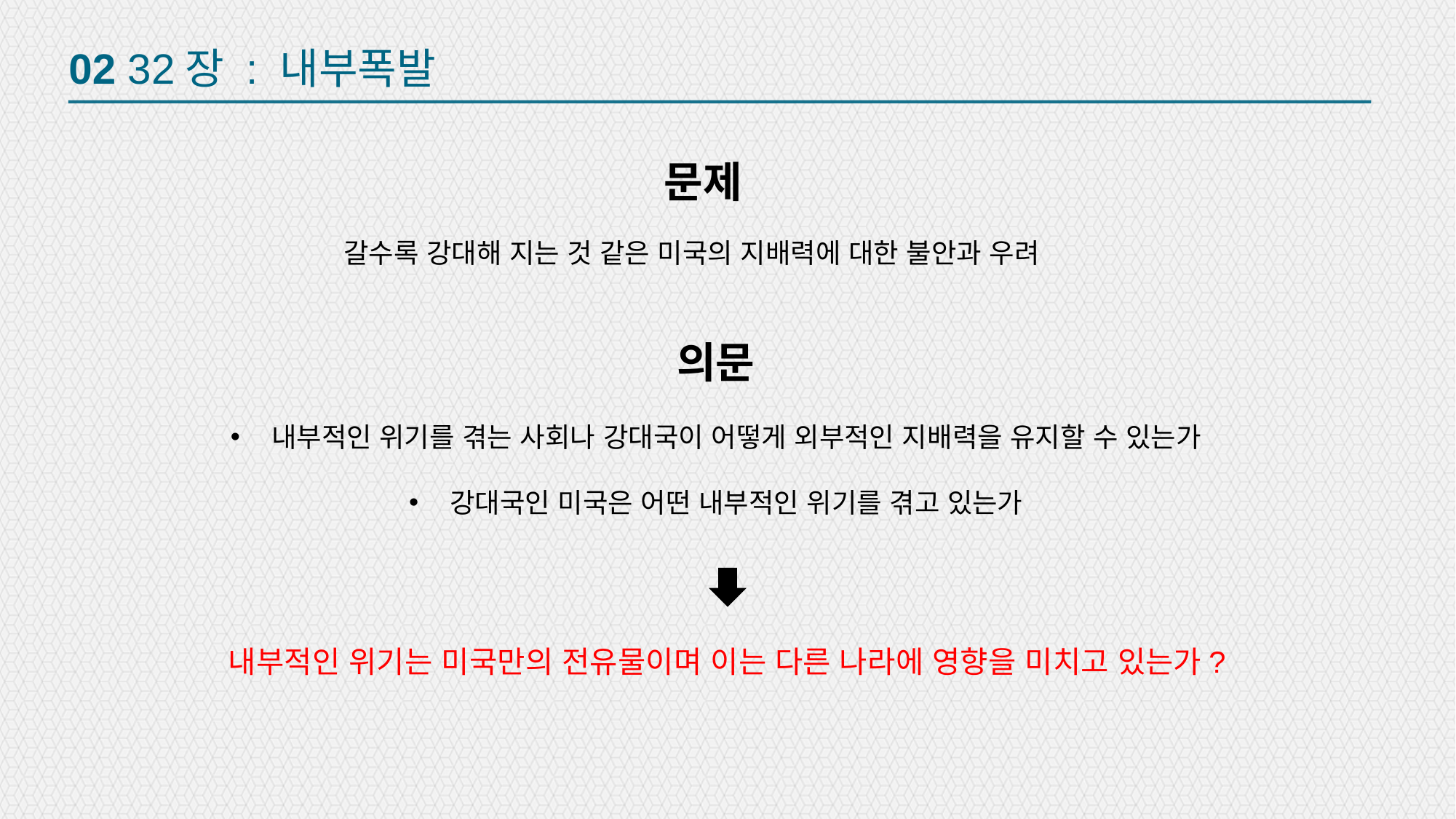

의문

내부적인 위기를 겪는 사회나 강대국이 어떻게 외부적인 지배력을 유지할 수 있는가

강대국인 미국은 어떤 내부적인 위기를 겪고 있는가
02 32장 : 내부폭발

문제

갈수록 강대해 지는 것 같은 미국의 지배력에 대한 불안과 우려

내부적인 위기는 미국만의 전유물이며 이는 다른 나라에 영향을 미치고 있는가?